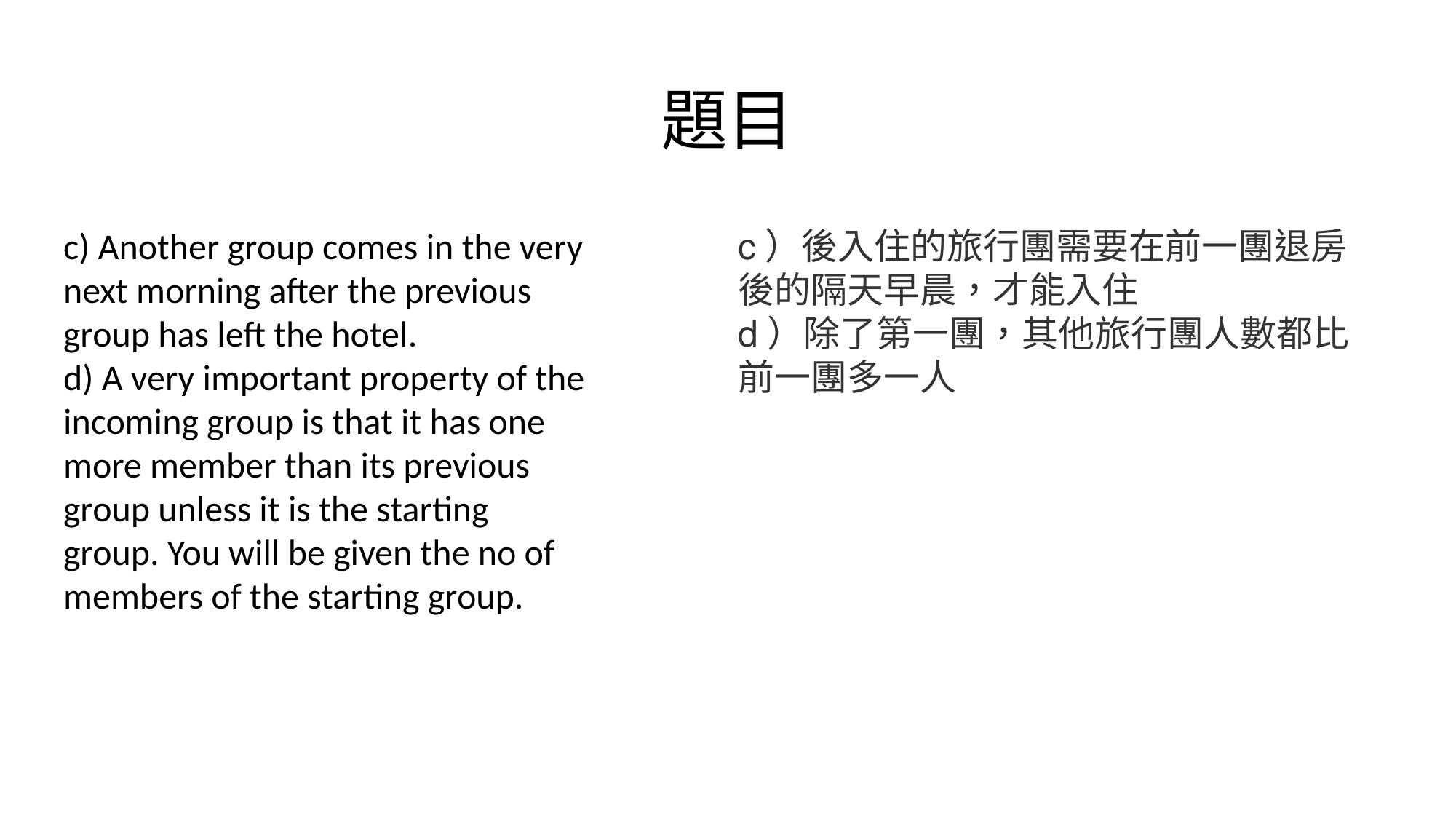

# 題目
c) Another group comes in the very next morning after the previous group has left the hotel.
d) A very important property of the incoming group is that it has one more member than its previous group unless it is the starting group. You will be given the no of members of the starting group.
c）後入住的旅行團需要在前一團退房後的隔天早晨，才能入住
d）除了第一團，其他旅行團人數都比前一團多一人